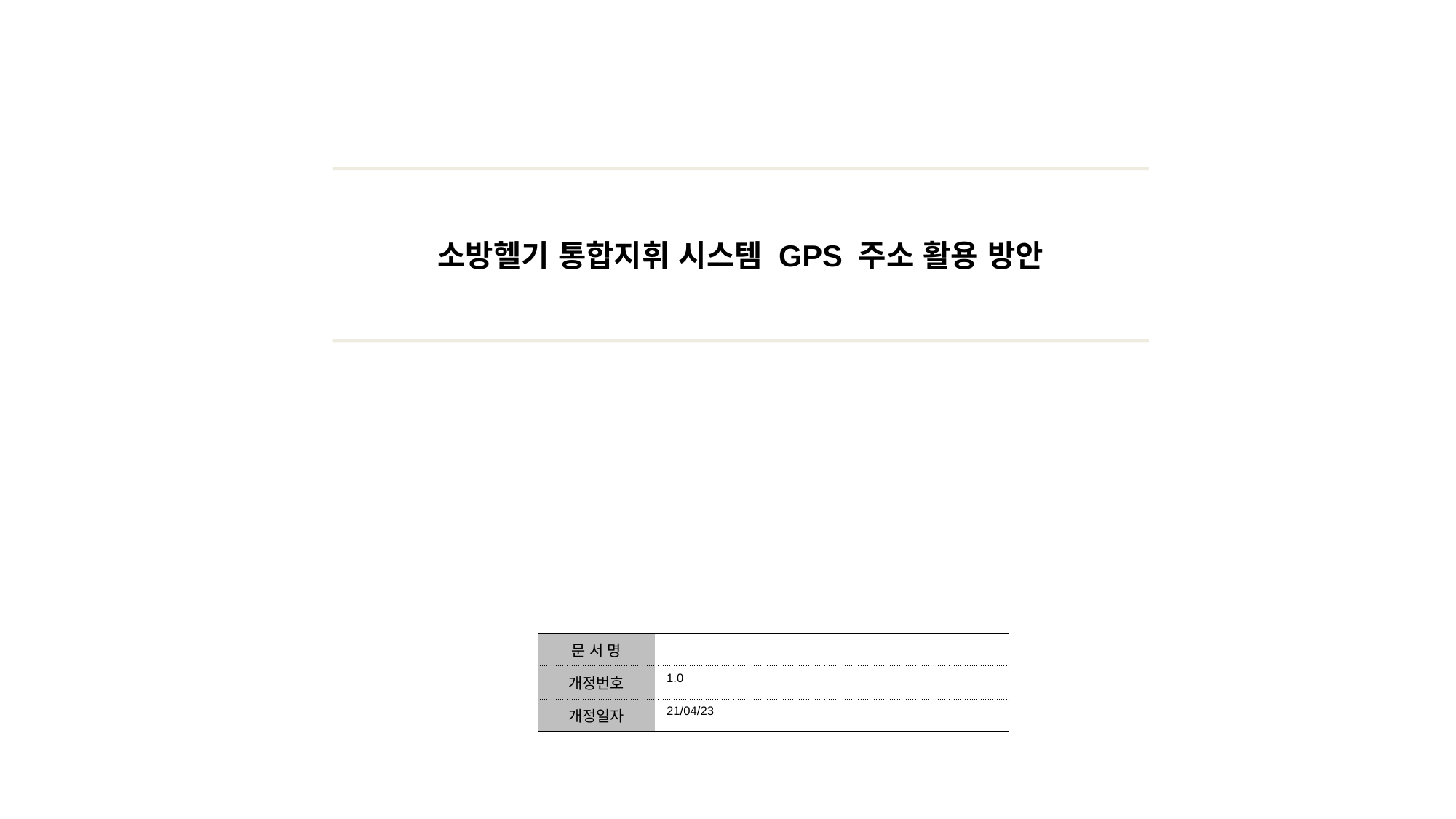

소방헬기 통합지휘 시스템 GPS 주소 활용 방안
| 문 서 명 |  |
| --- | --- |
| 개정번호 | 1.0 |
| 개정일자 | 21/04/23 |